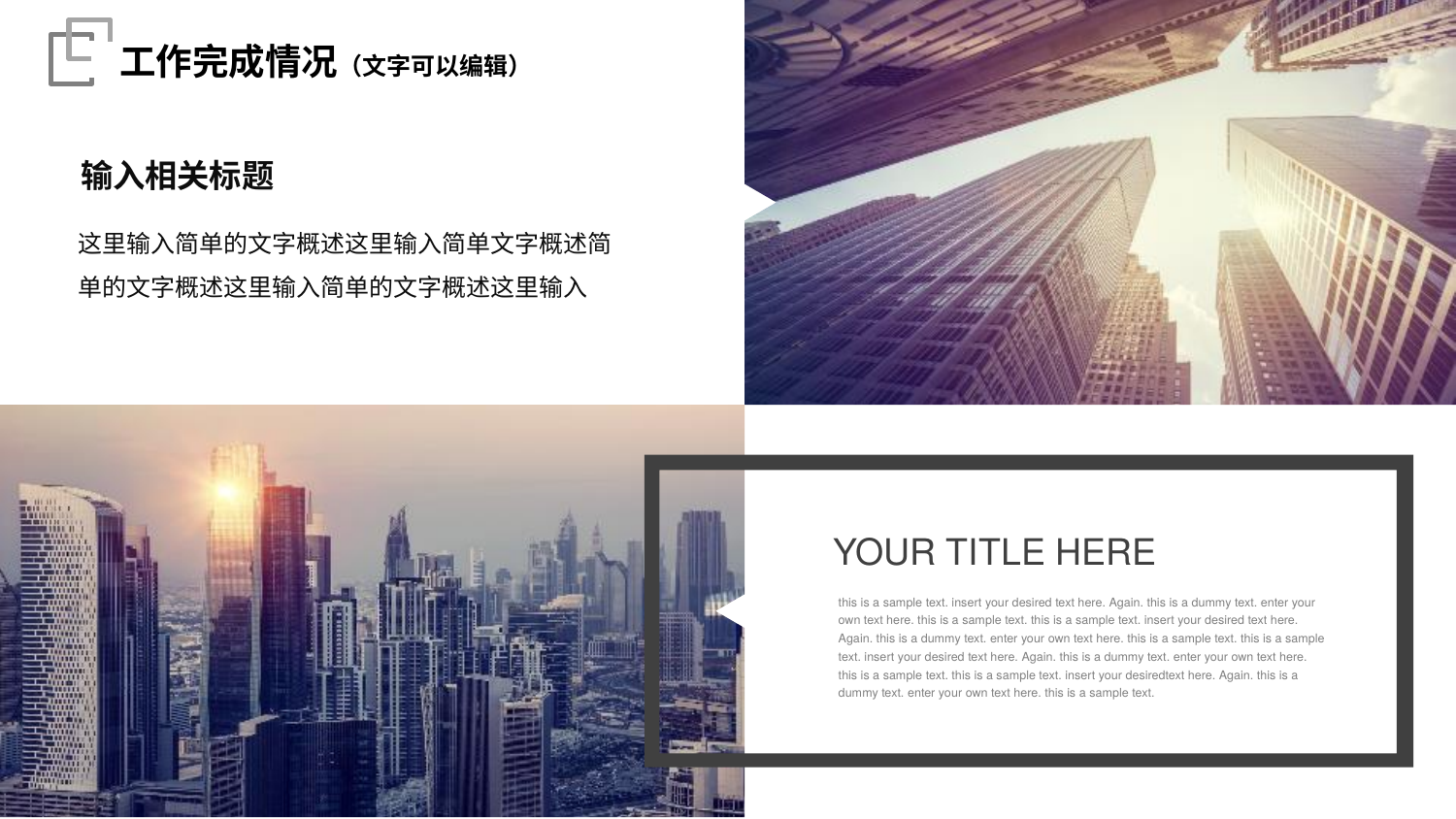

工作完成情况（文字可以编辑）
输入相关标题
这里输入简单的文字概述这里输入简单文字概述简单的文字概述这里输入简单的文字概述这里输入

YOUR TITLE HERE
this is a sample text. insert your desired text here. Again. this is a dummy text. enter your own text here. this is a sample text. this is a sample text. insert your desired text here. Again. this is a dummy text. enter your own text here. this is a sample text. this is a sample text. insert your desired text here. Again. this is a dummy text. enter your own text here. this is a sample text. this is a sample text. insert your desiredtext here. Again. this is a dummy text. enter your own text here. this is a sample text.